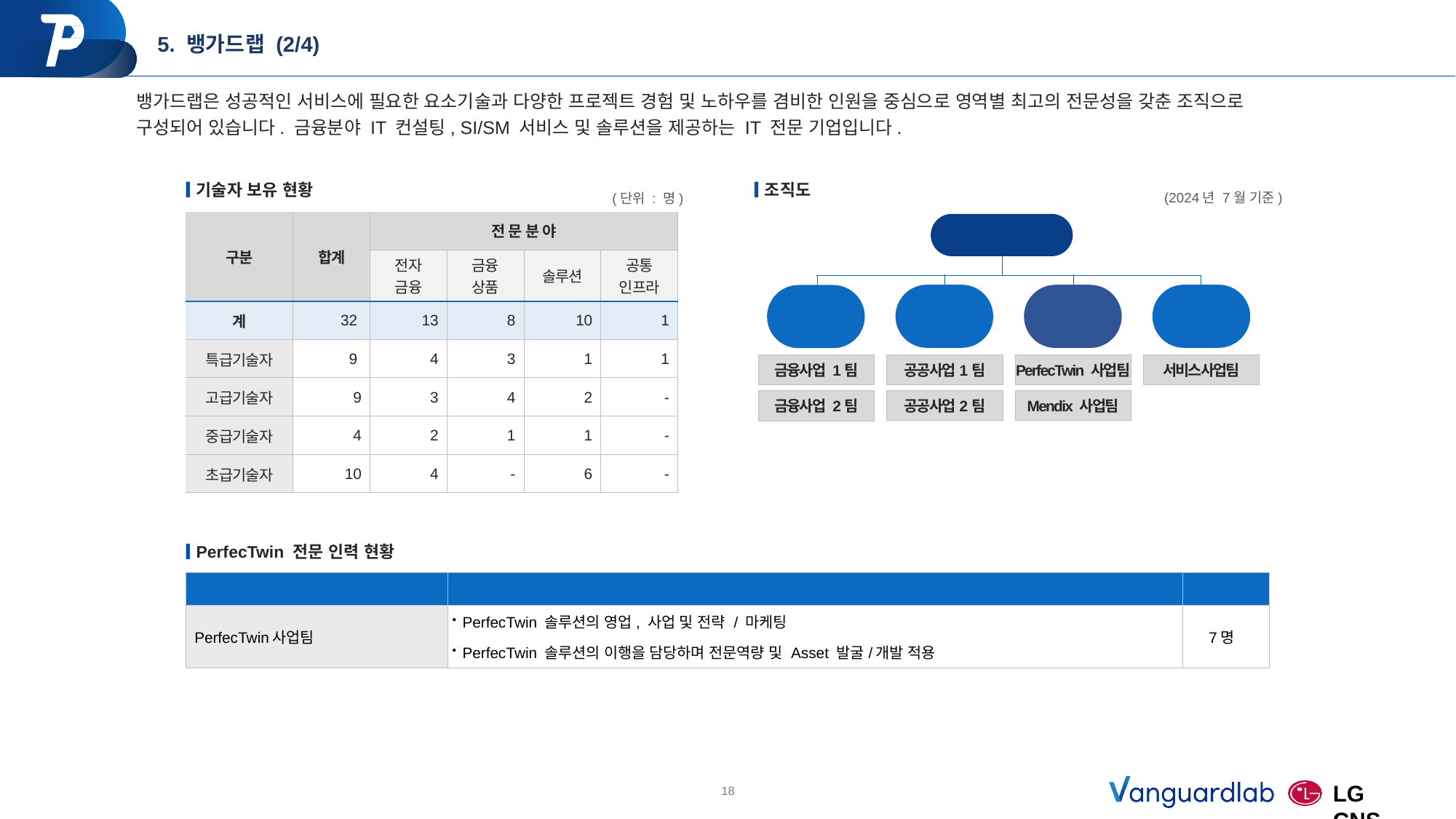

5. 뱅가드랩 (2/4)
1
뱅가드랩은 성공적인 서비스에 필요한 요소기술과 다양한 프로젝트 경험 및 노하우를 겸비한 인원을 중심으로 영역별 최고의 전문성을 갖춘 조직으로 구성되어 있습니다. 금융분야 IT 컨설팅, SI/SM 서비스 및 솔루션을 제공하는 IT 전문 기업입니다.
기술자 보유 현황

조직도

(2024년 7월 기준)
(단위 : 명)
| 구분 | 합계 | 전 문 분 야 |  |  |  |
| --- | --- | --- | --- | --- | --- |
|  |  | 전자 금융 | 금융 상품 | 솔루션 | 공통 인프라 |
| 계 | 32 | 13 | 8 | 10 | 1 |
| 특급기술자 | 9 | 4 | 3 | 1 | 1 |
| 고급기술자 | 9 | 3 | 4 | 2 | - |
| 중급기술자 | 4 | 2 | 1 | 1 | - |
| 초급기술자 | 10 | 4 | - | 6 | - |
대표이사
공공사업본부
제조SVC
사업본부
솔루션
사업본부
금융사업본부
공공사업1팀
서비스사업팀
PerfecTwin 사업팀
금융사업 1팀
공공사업2팀
Mendix 사업팀
금융사업 2팀
PerfecTwin 전문 인력 현황

| 지원 조직 | 지원 역할 | 전체인원 |
| --- | --- | --- |
| PerfecTwin사업팀 | PerfecTwin 솔루션의 영업, 사업 및 전략 / 마케팅 PerfecTwin 솔루션의 이행을 담당하며 전문역량 및 Asset 발굴/개발 적용 | 7명 |